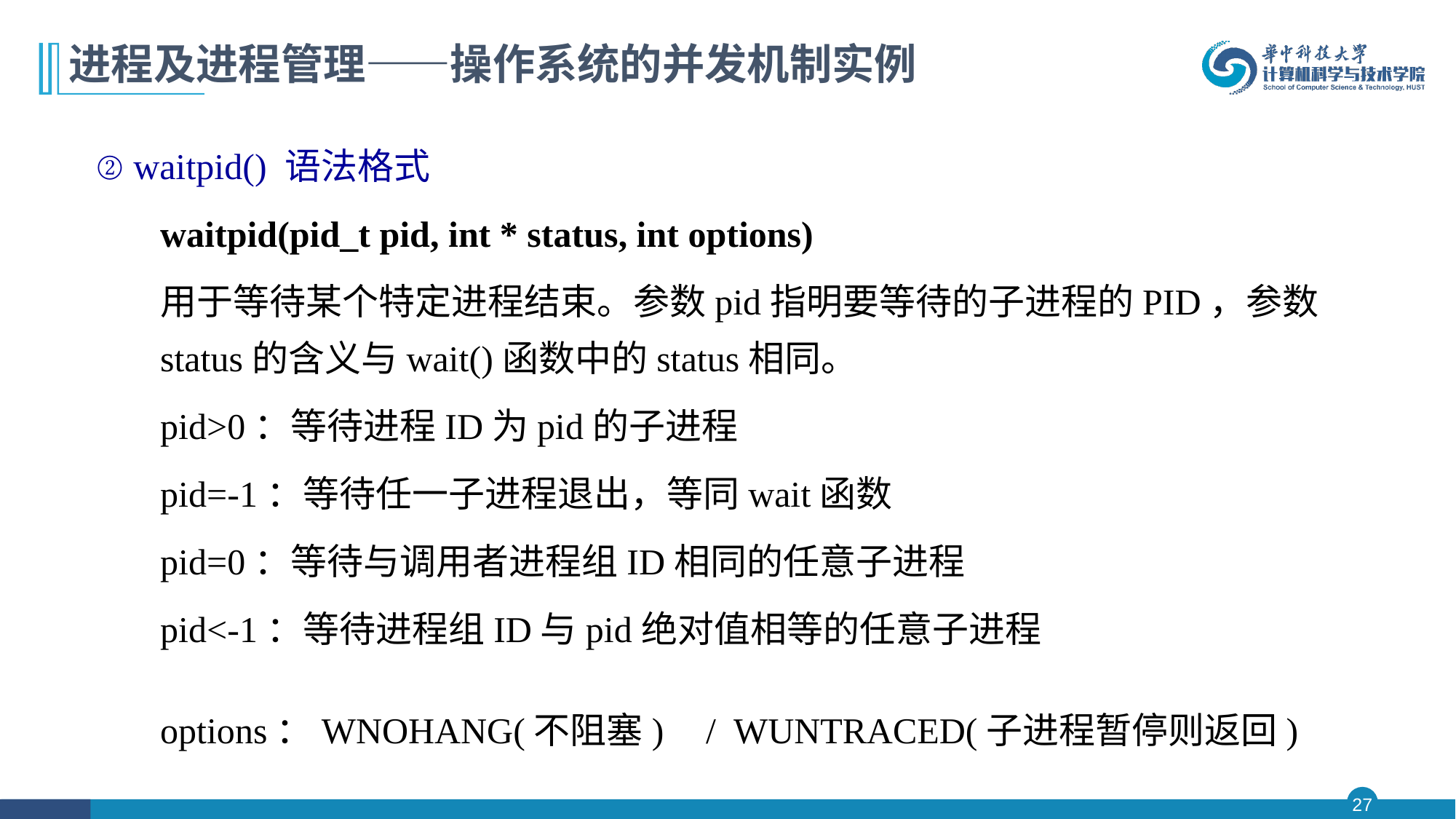

# 进程及进程管理——操作系统的并发机制实例
② waitpid() 语法格式
	waitpid(pid_t pid, int * status, int options)
	用于等待某个特定进程结束。参数pid指明要等待的子进程的PID，参数status的含义与wait()函数中的status相同。
	pid>0：等待进程ID为pid的子进程
	pid=-1：等待任一子进程退出，等同wait函数
	pid=0：等待与调用者进程组ID相同的任意子进程
	pid<-1：等待进程组ID与pid绝对值相等的任意子进程

	options：WNOHANG(不阻塞)	/  WUNTRACED(子进程暂停则返回)